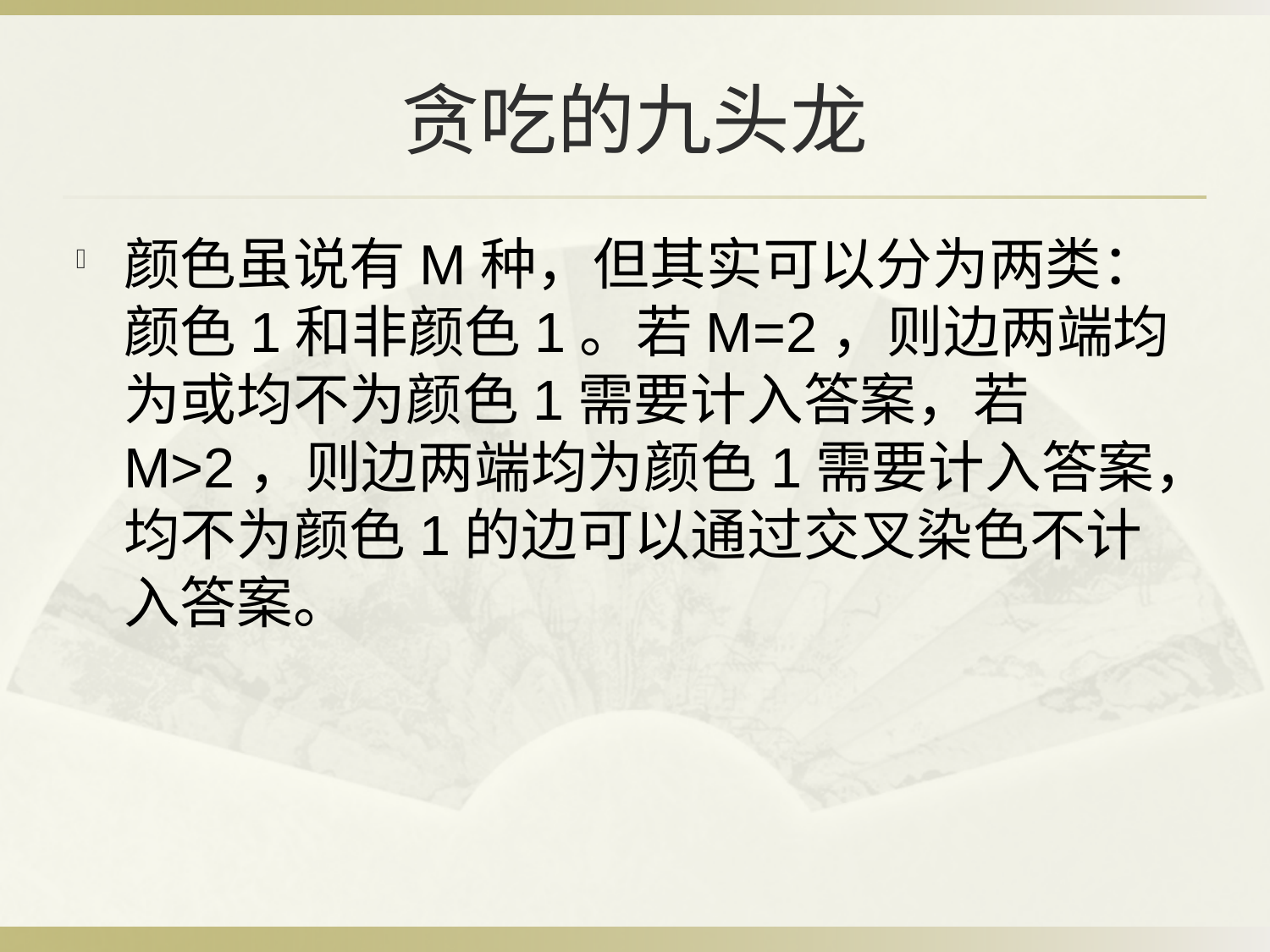

# 贪吃的九头龙
颜色虽说有M种，但其实可以分为两类：颜色1和非颜色1。若M=2，则边两端均为或均不为颜色1需要计入答案，若M>2，则边两端均为颜色1需要计入答案，均不为颜色1的边可以通过交叉染色不计入答案。